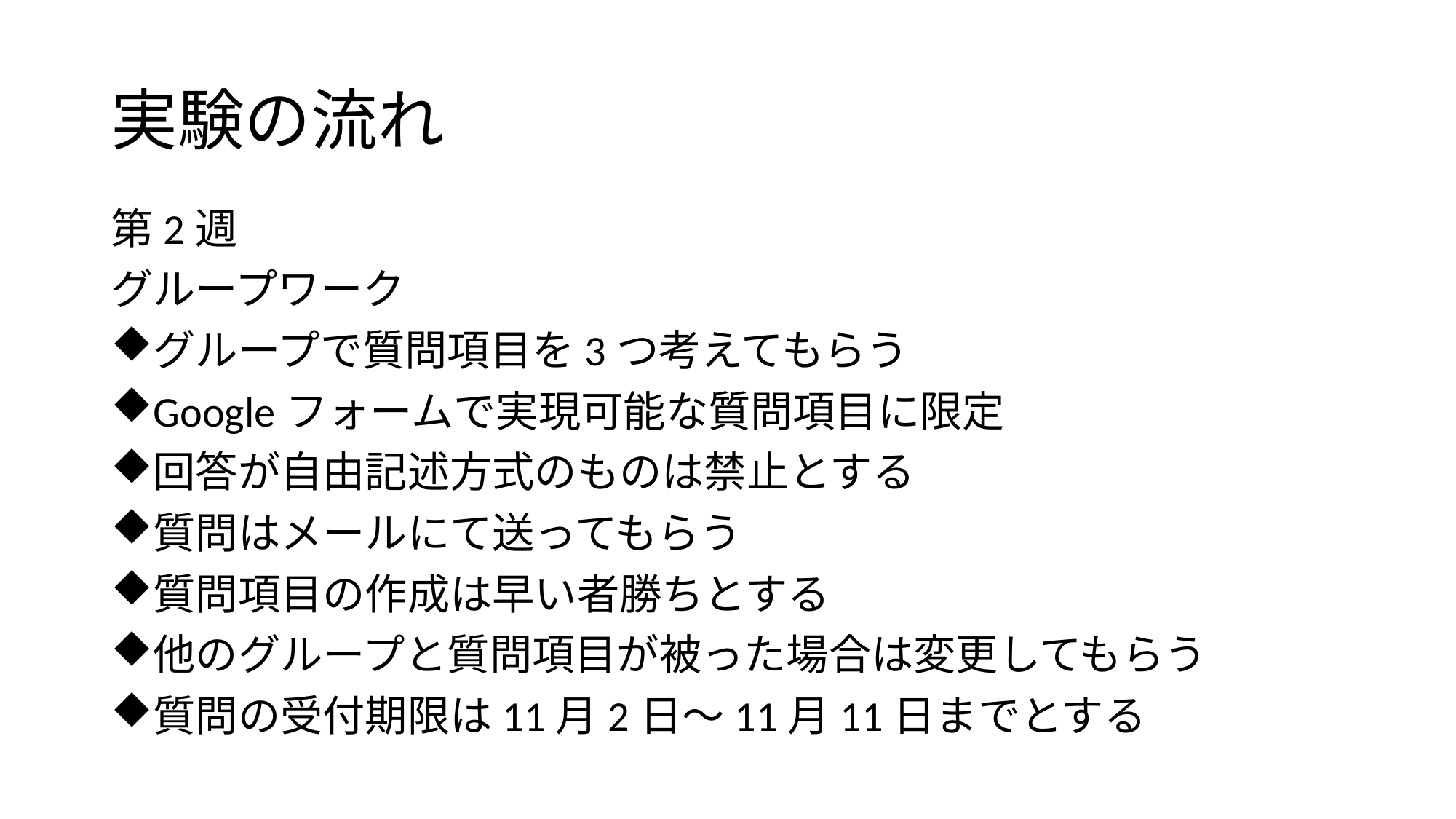

# 実験の流れ
第2週
グループワーク
グループで質問項目を3つ考えてもらう
Googleフォームで実現可能な質問項目に限定
回答が自由記述方式のものは禁止とする
質問はメールにて送ってもらう
質問項目の作成は早い者勝ちとする
他のグループと質問項目が被った場合は変更してもらう
質問の受付期限は11月2日～11月11日までとする